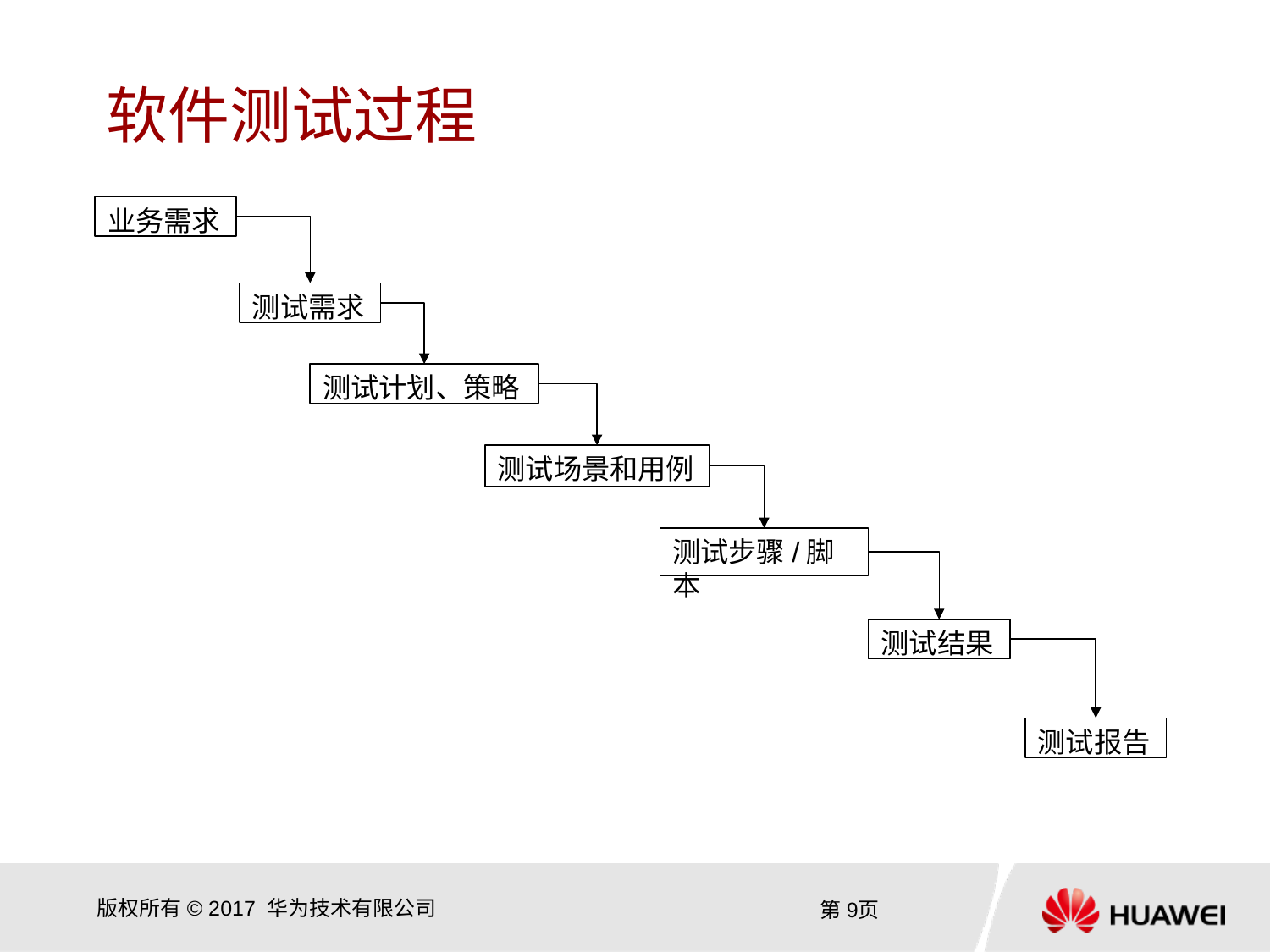

# 软件测试过程
业务需求
测试需求
测试计划、策略
测试场景和用例
测试步骤/脚本
测试结果
测试报告